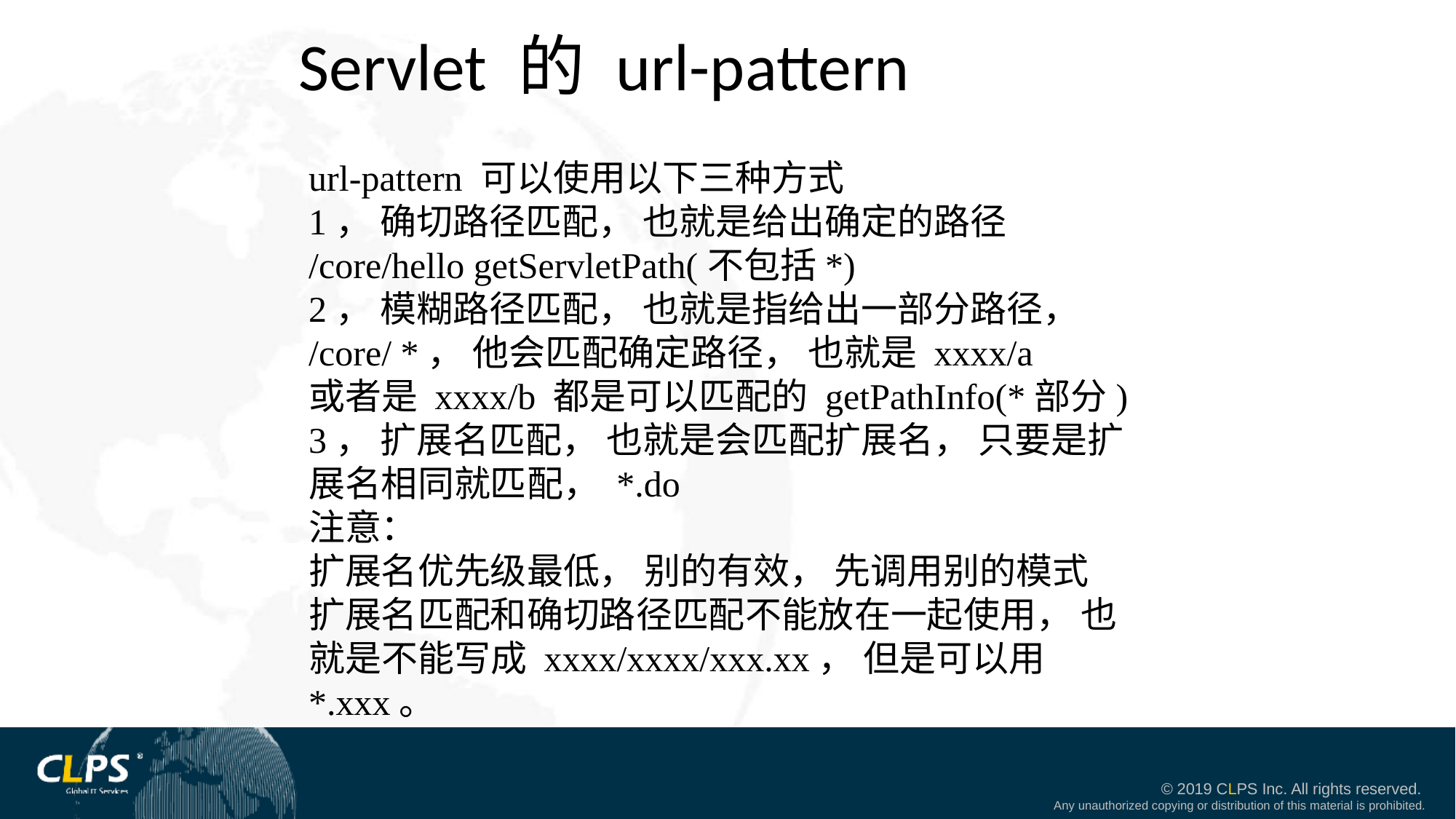

Servlet 的 url-pattern
url-pattern 可以使用以下三种方式
1， 确切路径匹配， 也就是给出确定的路径 /core/hello getServletPath(不包括*)
2， 模糊路径匹配， 也就是指给出一部分路径， /core/ *， 他会匹配确定路径， 也就是 xxxx/a
或者是 xxxx/b 都是可以匹配的 getPathInfo(*部分)
3， 扩展名匹配， 也就是会匹配扩展名， 只要是扩展名相同就匹配， *.do
注意：
扩展名优先级最低， 别的有效， 先调用别的模式
扩展名匹配和确切路径匹配不能放在一起使用， 也就是不能写成 xxxx/xxxx/xxx.xx， 但是可以用*.xxx。